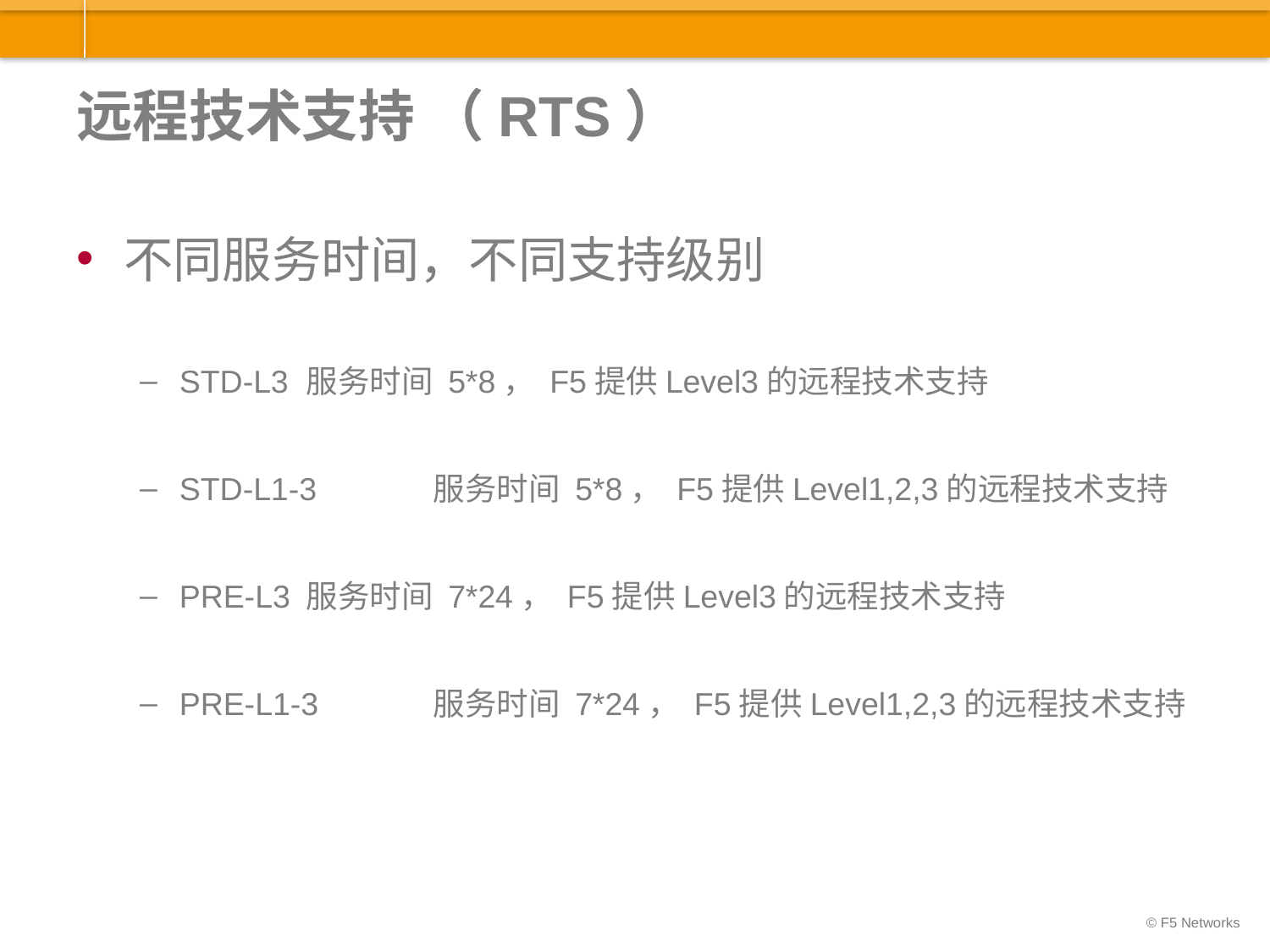

# 远程技术支持 （RTS）
不同服务时间，不同支持级别

STD-L3	服务时间 5*8， F5提供Level3的远程技术支持

STD-L1-3	服务时间 5*8， F5提供Level1,2,3的远程技术支持

PRE-L3	服务时间 7*24， F5提供Level3的远程技术支持

PRE-L1-3	服务时间 7*24， F5提供Level1,2,3的远程技术支持